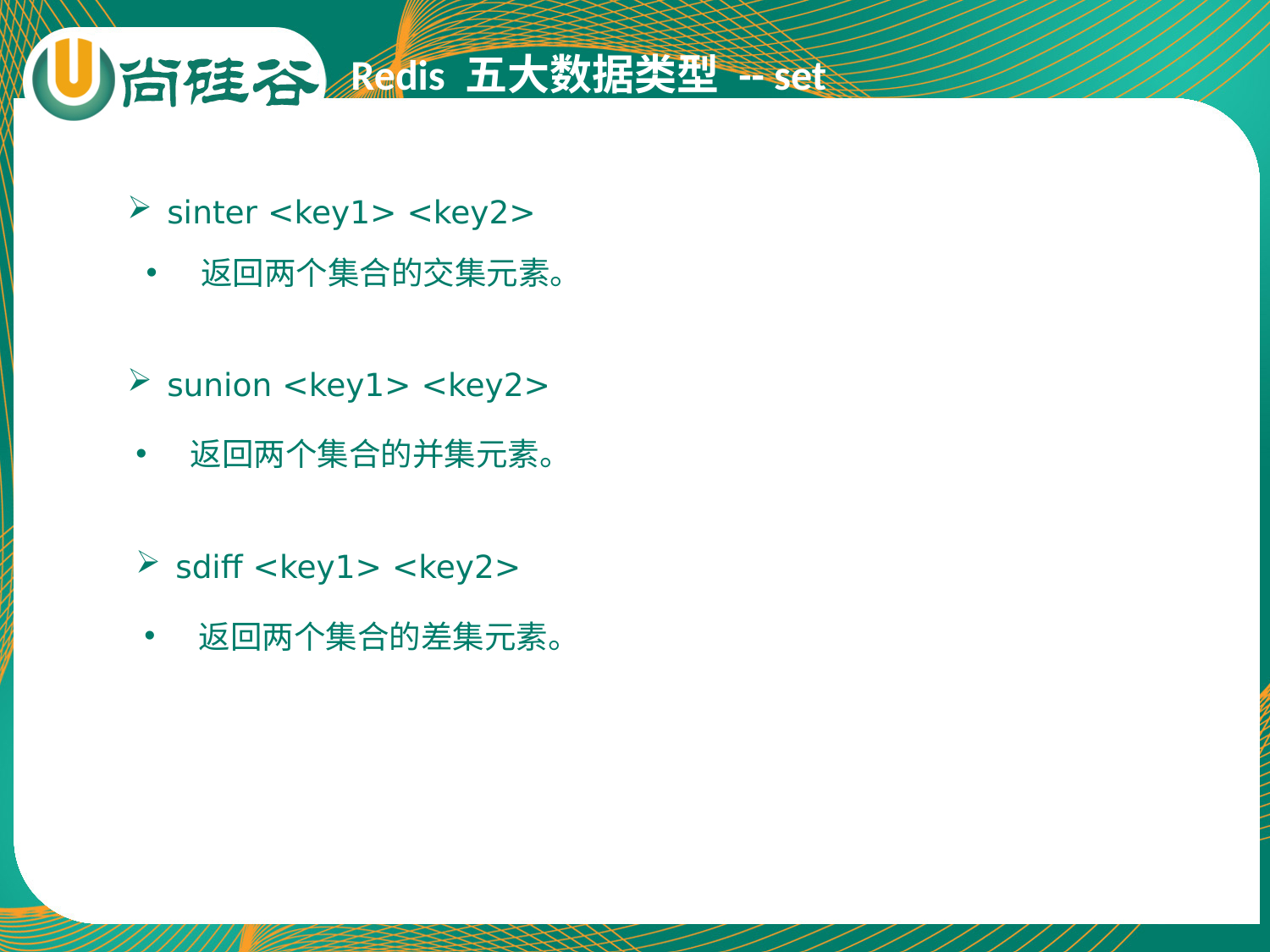

Redis 五大数据类型 -- set
sinter <key1> <key2>
 返回两个集合的交集元素。
sunion <key1> <key2>
 返回两个集合的并集元素。
sdiff <key1> <key2>
 返回两个集合的差集元素。